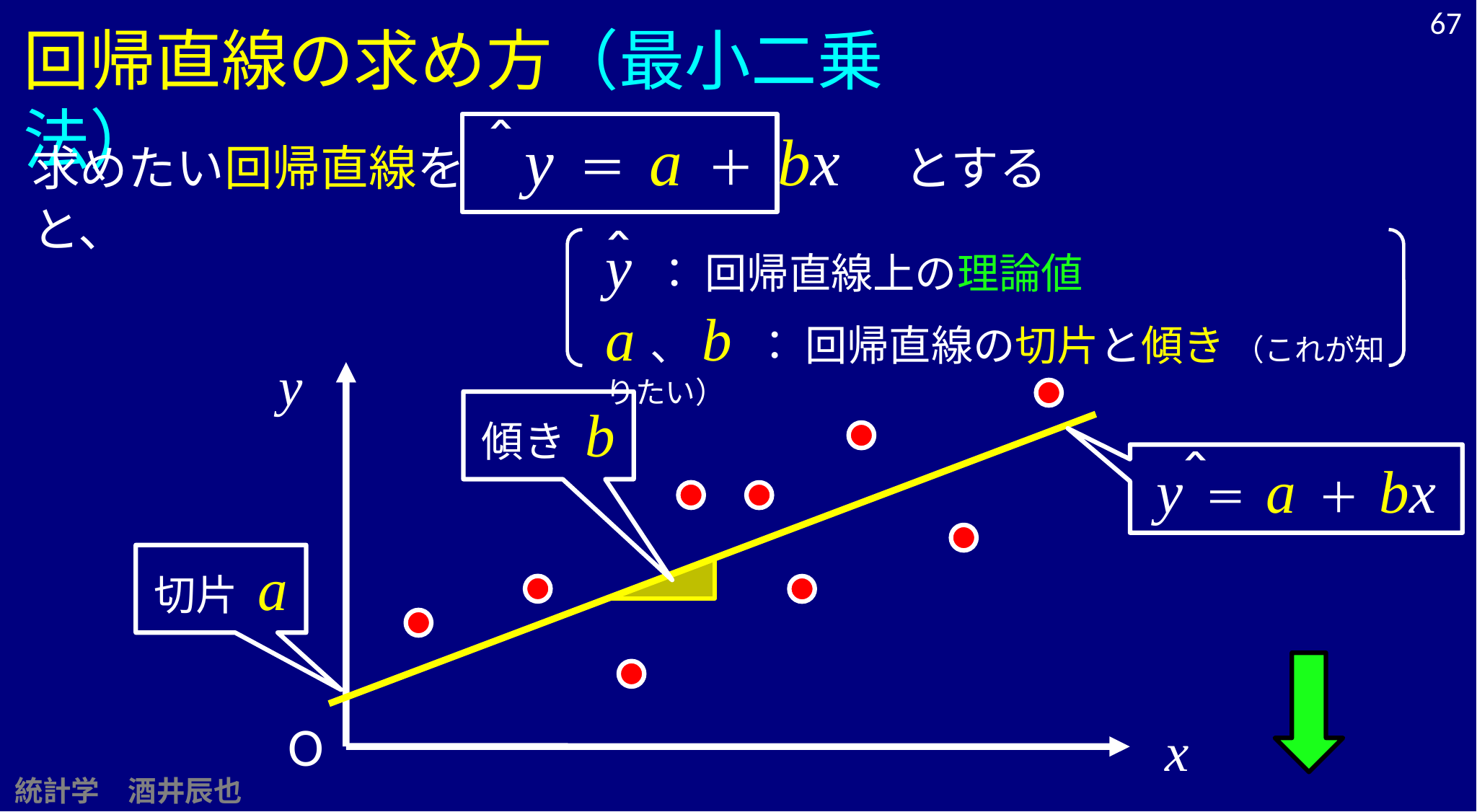

67
回帰直線の求め方（最小二乗法）
＾
求めたい回帰直線を　y ＝ a ＋ bx　とすると、

＾
y ： 回帰直線上の理論値
a、b ： 回帰直線の切片と傾き （これが知りたい）

y

傾き b

＾
y ＝ a ＋ bx

切片 a

O
x

統計学　酒井辰也